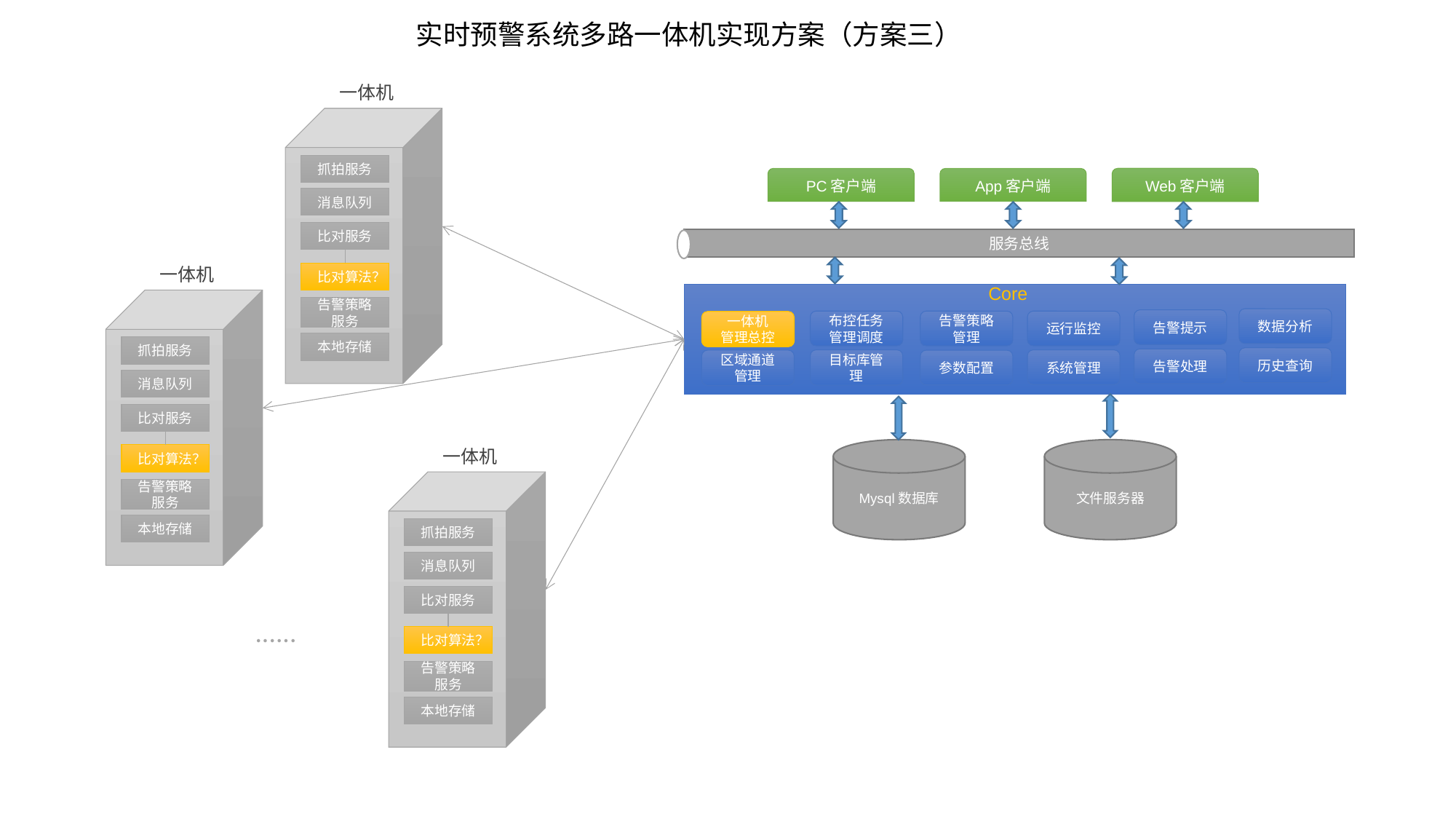

实时预警系统多路一体机实现方案（方案三）
一体机

抓拍服务
Web客户端
PC客户端
App客户端
消息队列

比对服务
服务总线

一体机

比对算法？
Core

告警策略服务
数据分析
告警提示
布控任务管理调度
告警策略管理
运行监控
一体机
管理总控
本地存储
抓拍服务
历史查询
告警处理
目标库管理
系统管理
区域通道管理
参数配置
消息队列

比对服务
一体机
Mysql数据库
文件服务器
比对算法？

告警策略服务
本地存储
抓拍服务
消息队列
比对服务
......
比对算法？
告警策略服务
本地存储